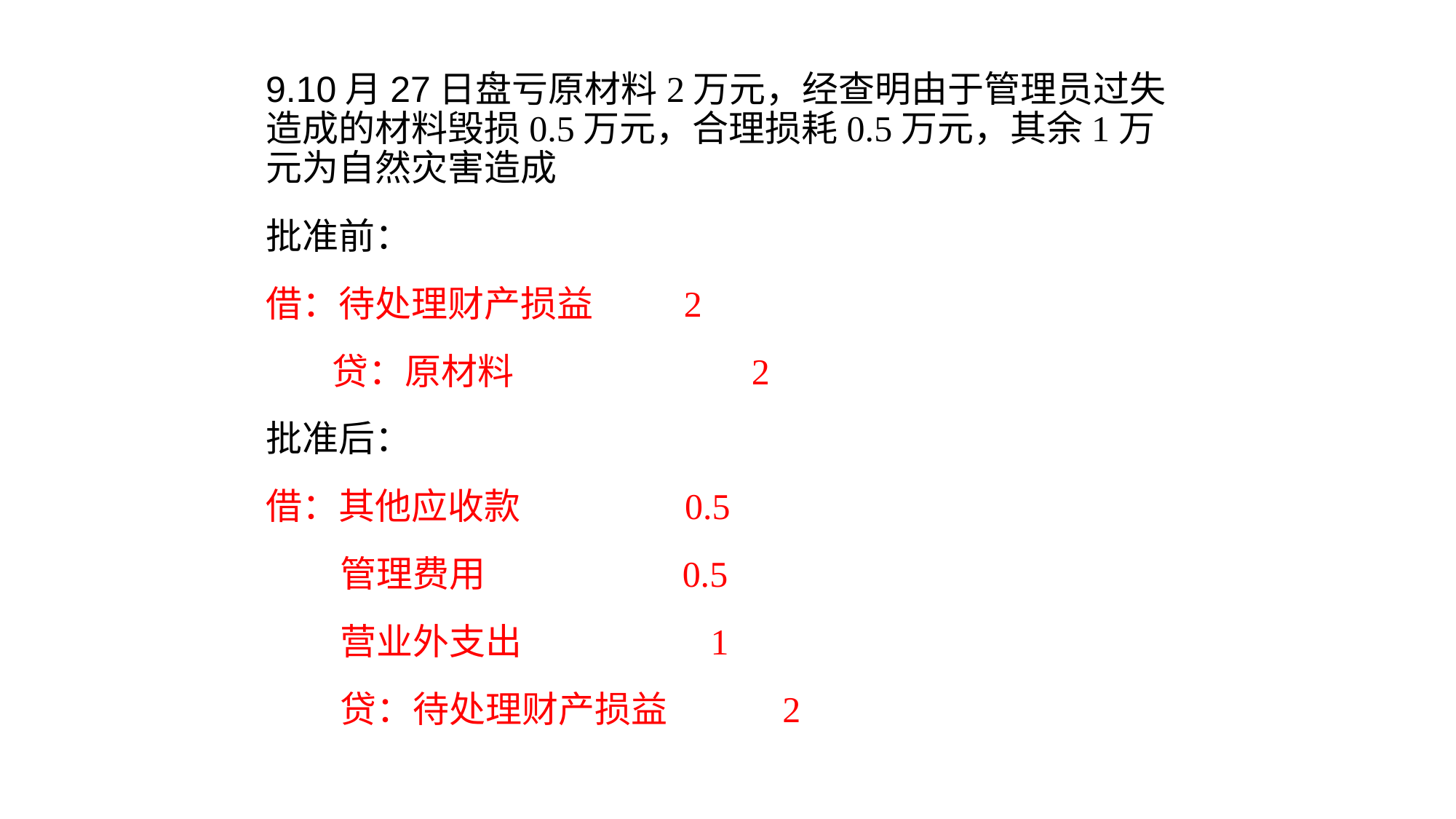

9.10月27日盘亏原材料2万元，经查明由于管理员过失造成的材料毁损0.5万元，合理损耗0.5万元，其余1万元为自然灾害造成
批准前：
借：待处理财产损益          2
       贷：原材料                            2
批准后：
借：其他应收款                   0.5
        管理费用                       0.5
        营业外支出                      1
        贷：待处理财产损益             2